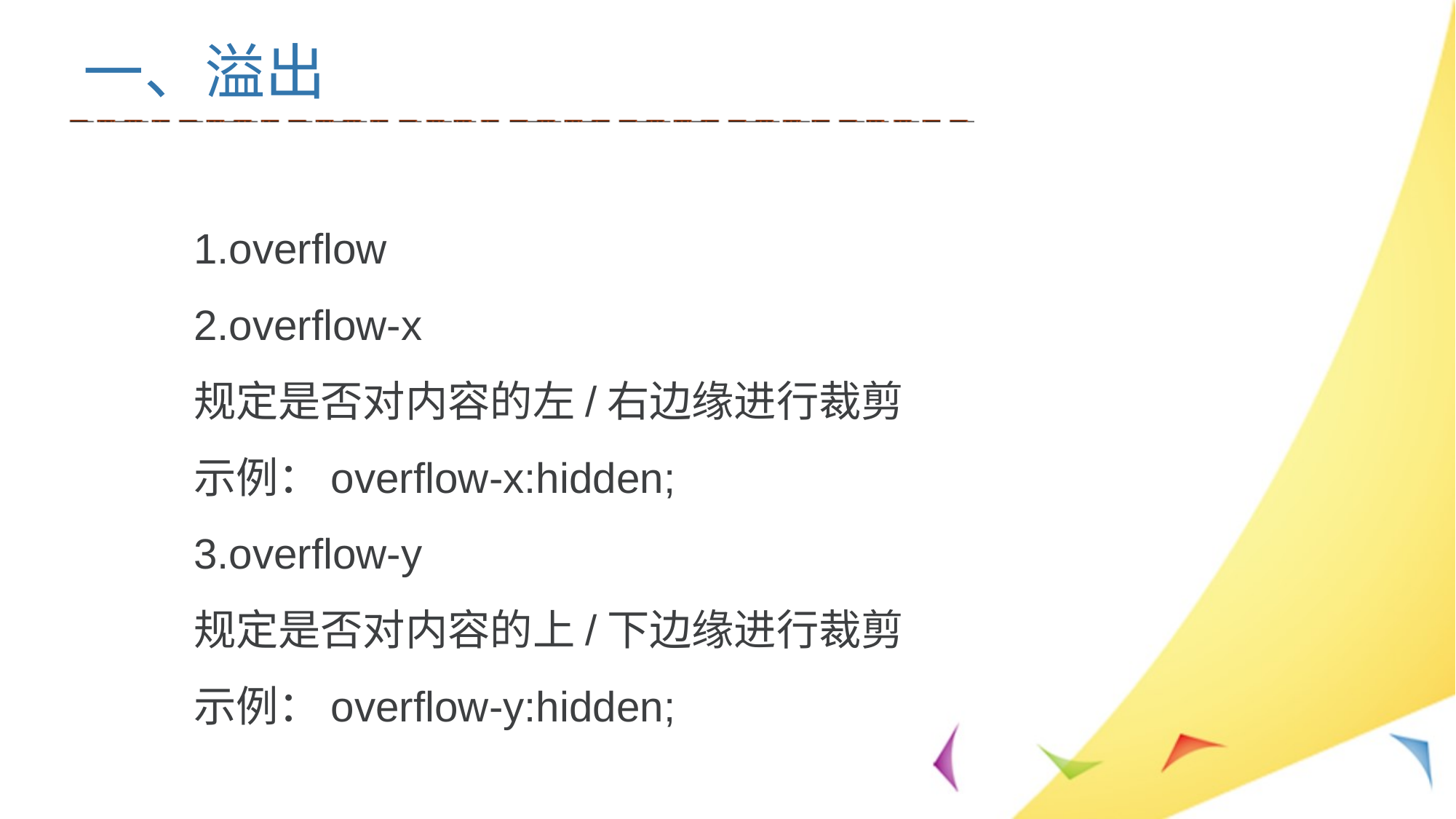

# 一、溢出
1.overflow
2.overflow-x
规定是否对内容的左/右边缘进行裁剪
示例：overflow-x:hidden;
3.overflow-y
规定是否对内容的上/下边缘进行裁剪
示例：overflow-y:hidden;